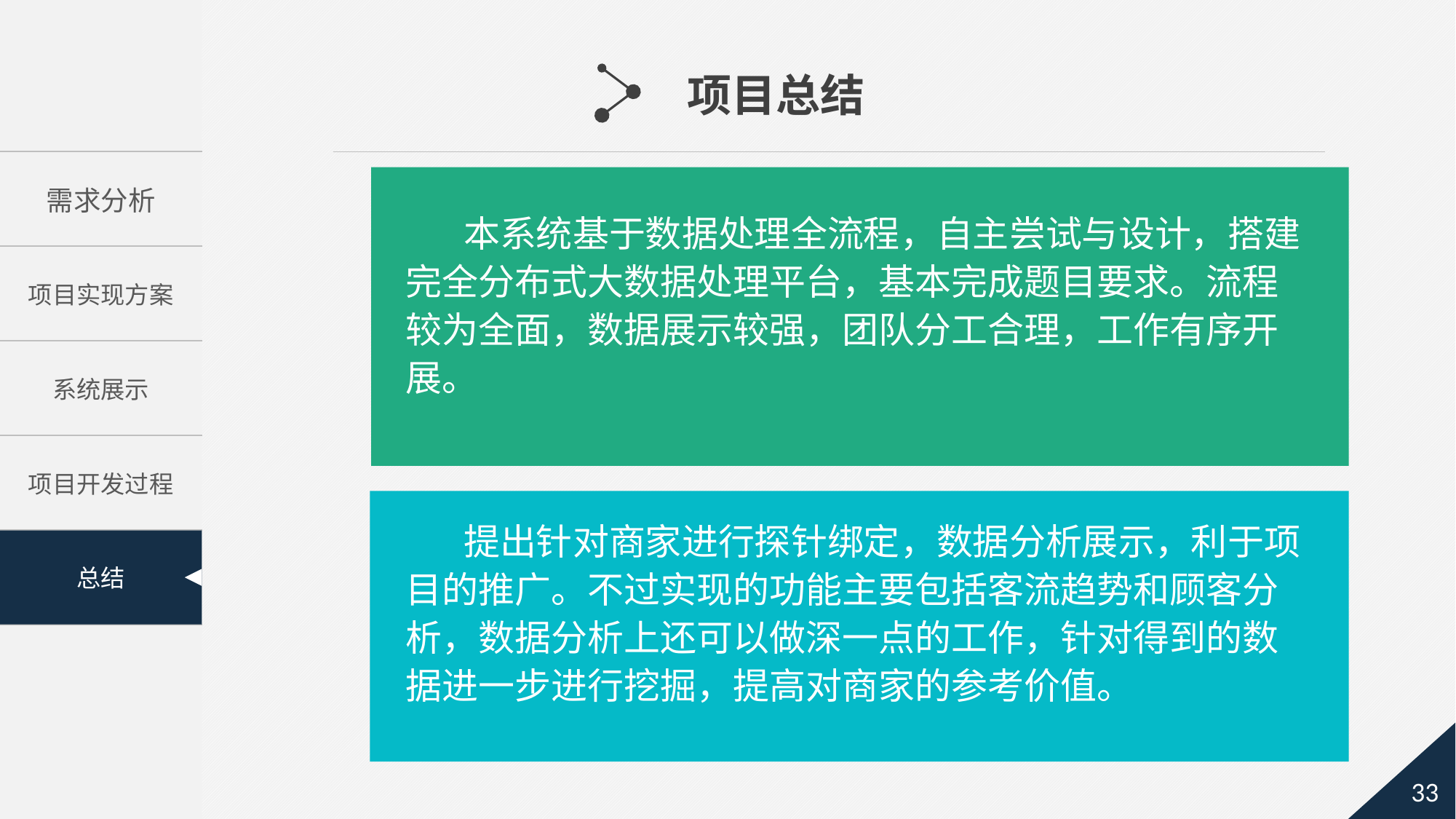

项目总结

      本系统基于数据处理全流程，自主尝试与设计，搭建完全分布式大数据处理平台，基本完成题目要求。流程较为全面，数据展示较强，团队分工合理，工作有序开展。

      提出针对商家进行探针绑定，数据分析展示，利于项目的推广。不过实现的功能主要包括客流趋势和顾客分析，数据分析上还可以做深一点的工作，针对得到的数据进一步进行挖掘，提高对商家的参考价值。